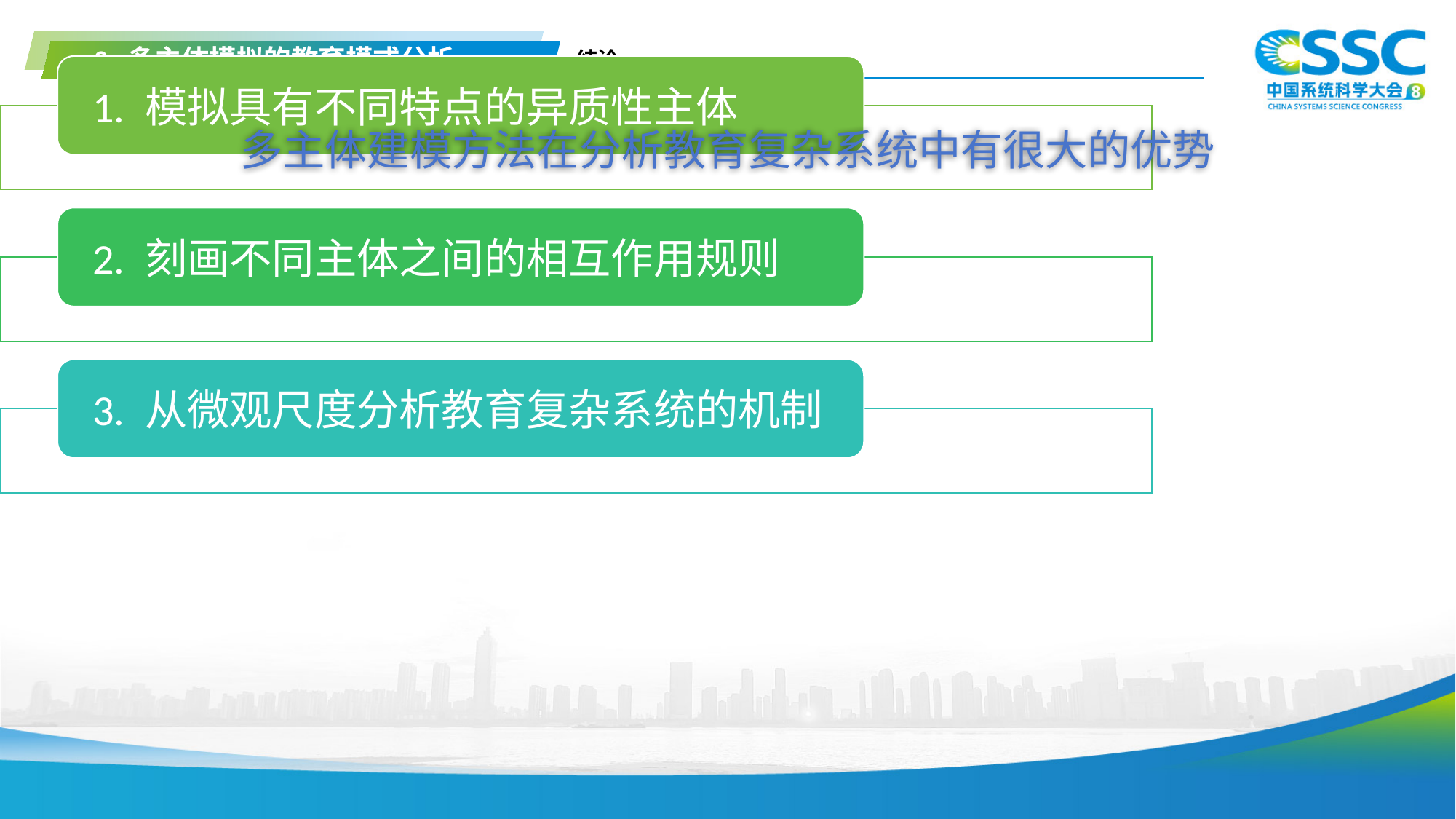

3. 多主体模拟的教育模式分析

结论
多主体建模方法在分析教育复杂系统中有很大的优势

1. 模拟具有不同特点的异质性主体

2. 刻画不同主体之间的相互作用规则

3. 从微观尺度分析教育复杂系统的机制